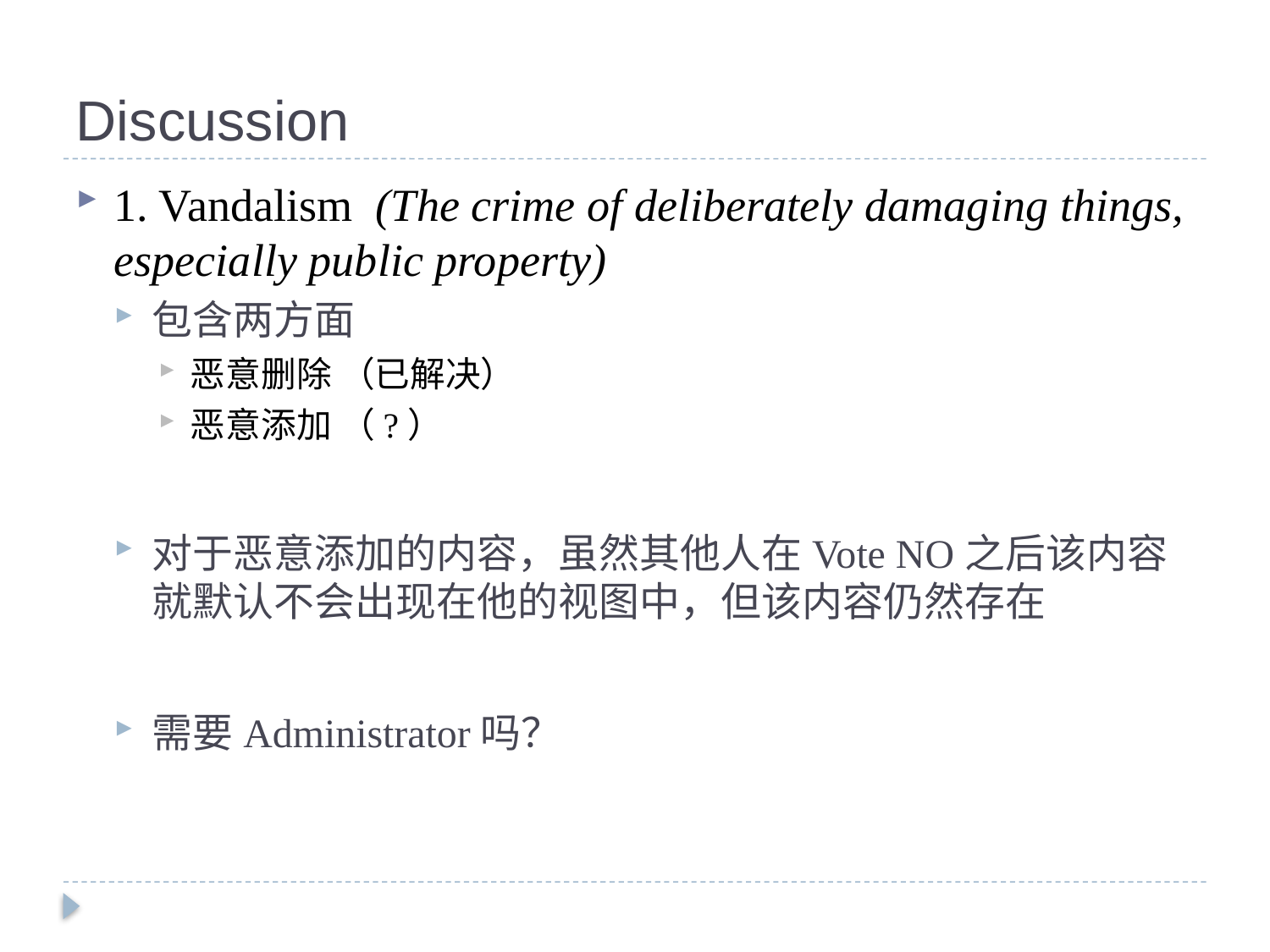

# Discussion
1. Vandalism  (The crime of deliberately damaging things, especially public property)
包含两方面
恶意删除 （已解决）
恶意添加 （?）

对于恶意添加的内容，虽然其他人在Vote NO之后该内容就默认不会出现在他的视图中，但该内容仍然存在

需要Administrator吗？